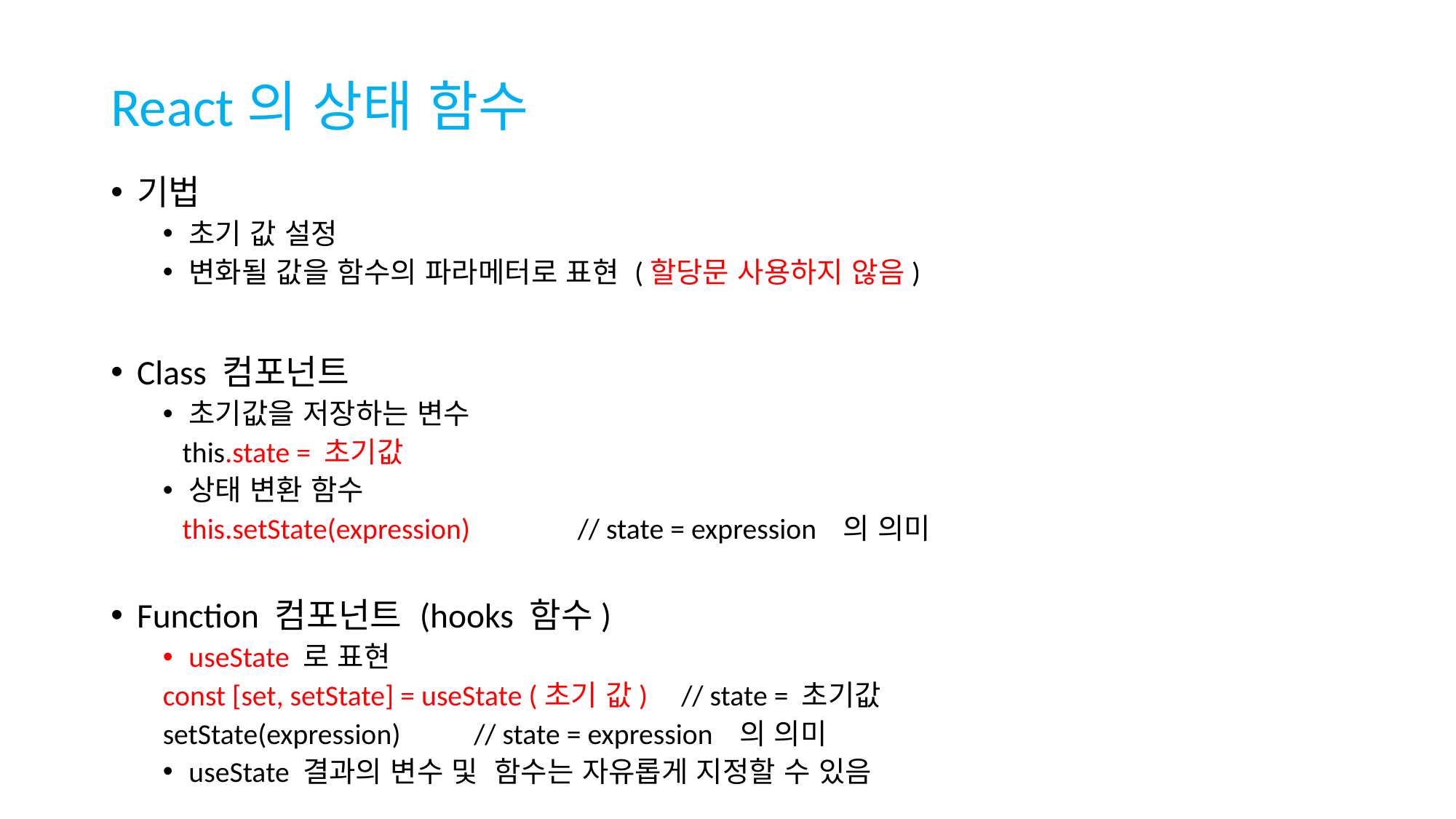

# React의 상태 함수
기법
초기 값 설정
변화될 값을 함수의 파라메터로 표현 (할당문 사용하지 않음)

Class 컴포넌트
초기값을 저장하는 변수
   this.state = 초기값
상태 변환 함수
   this.setState(expression)       		// state = expression   의 의미

Function 컴포넌트 (hooks 함수)
useState 로 표현
const [set, setState] = useState (초기 값) 	// state = 초기값
setState(expression) 				// state = expression   의 의미
useState 결과의 변수 및  함수는 자유롭게 지정할 수 있음